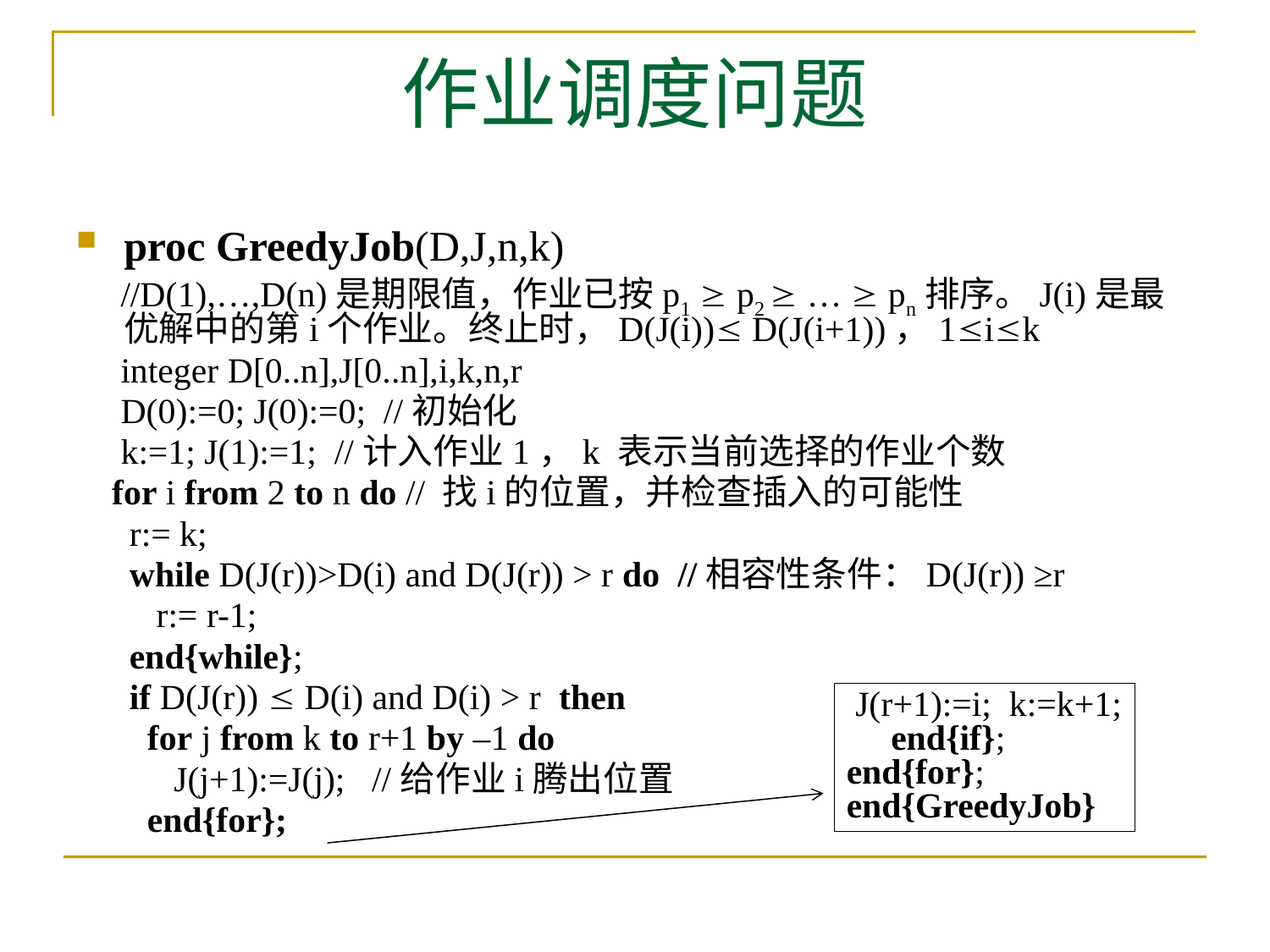

# 作业调度问题
proc GreedyJob(D,J,n,k)
     //D(1),…,D(n)是期限值，作业已按p1 ≥ p2 ≥ … ≥ pn排序。J(i)是最优解中的第i个作业。终止时，D(J(i))≤ D(J(i+1))，1≤i≤k
     integer D[0..n],J[0..n],i,k,n,r
     D(0):=0; J(0):=0;  //初始化
     k:=1; J(1):=1;  //计入作业1，k 表示当前选择的作业个数
    for i from 2 to n do // 找i的位置，并检查插入的可能性
      r:= k;
      while D(J(r))>D(i) and D(J(r)) > r do  //相容性条件：D(J(r)) ≥r
         r:= r-1;
      end{while};
      if D(J(r)) ≤ D(i) and D(i) > r  then
        for j from k to r+1 by –1 do
           J(j+1):=J(j);   //给作业i腾出位置
        end{for};

 J(r+1):=i;  k:=k+1;
     end{if};
end{for};
end{GreedyJob}